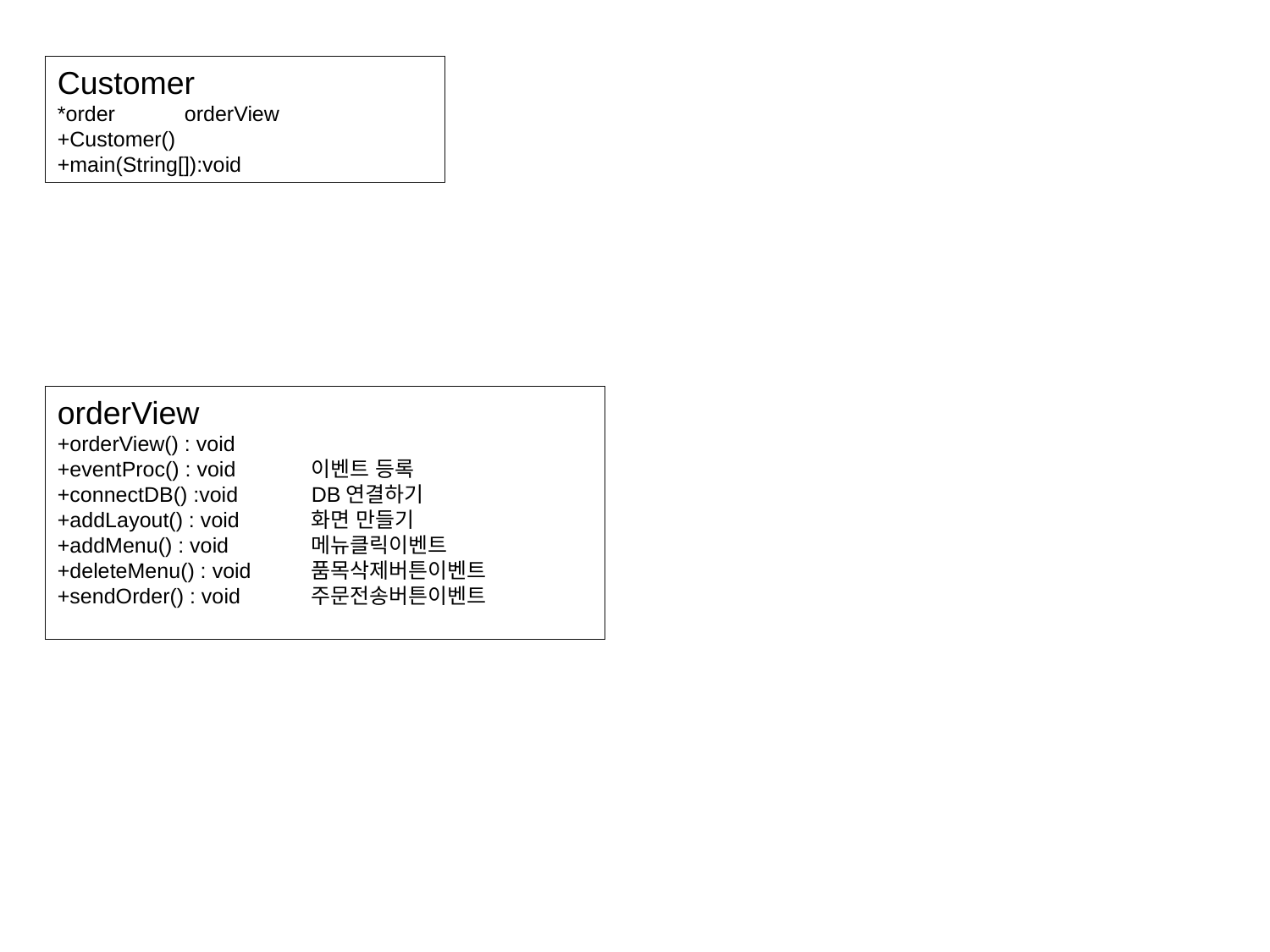

Customer
*order	orderView
+Customer()
+main(String[]):void
orderView
+orderView() : void
+eventProc() : void	이벤트 등록
+connectDB() :void	DB연결하기
+addLayout() : void	화면 만들기
+addMenu() : void	메뉴클릭이벤트
+deleteMenu() : void	품목삭제버튼이벤트
+sendOrder() : void	주문전송버튼이벤트